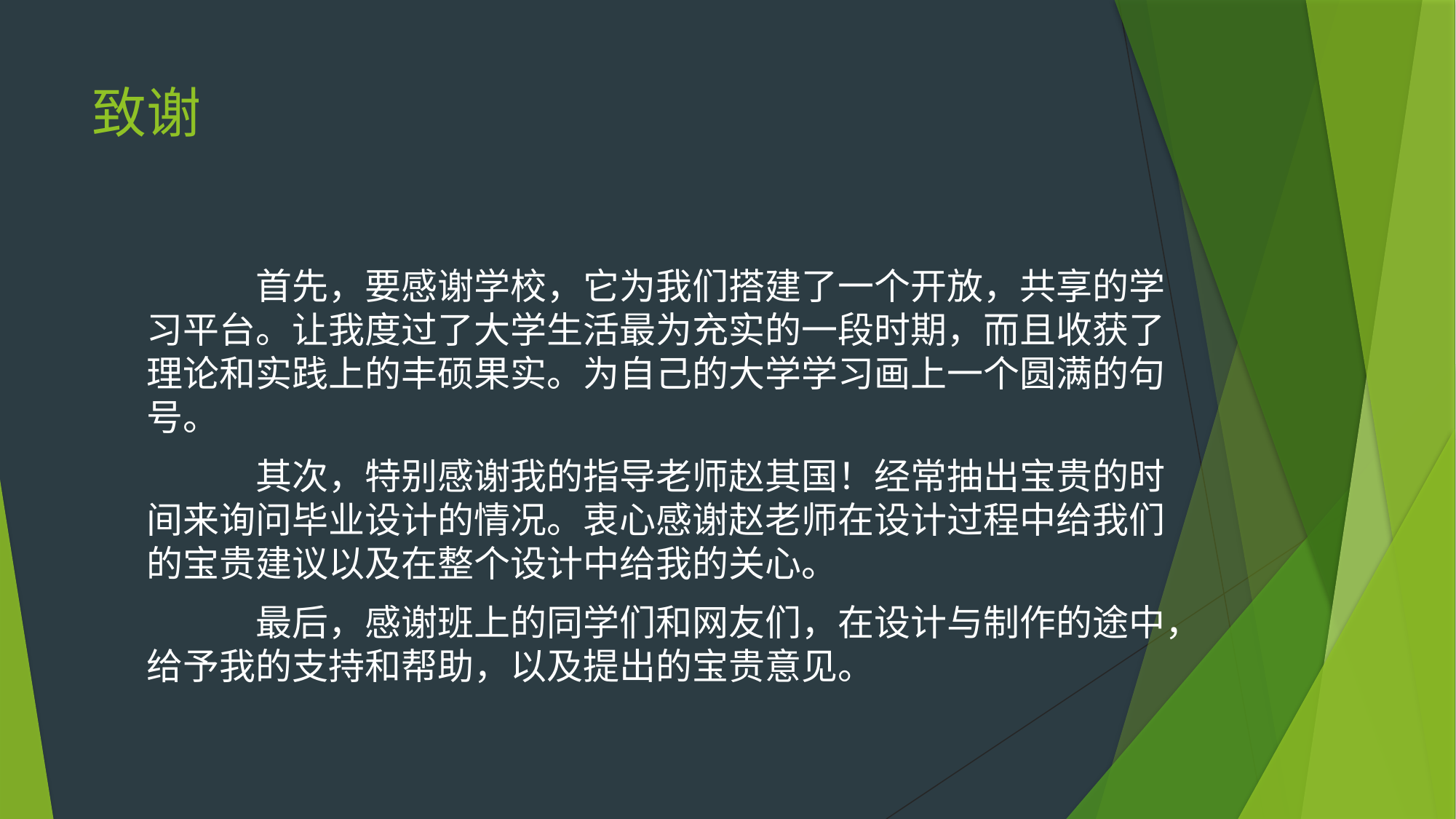

# 致谢
	首先，要感谢学校，它为我们搭建了一个开放，共享的学习平台。让我度过了大学生活最为充实的一段时期，而且收获了理论和实践上的丰硕果实。为自己的大学学习画上一个圆满的句号。
	其次，特别感谢我的指导老师赵其国！经常抽出宝贵的时间来询问毕业设计的情况。衷心感谢赵老师在设计过程中给我们的宝贵建议以及在整个设计中给我的关心。
	最后，感谢班上的同学们和网友们，在设计与制作的途中，给予我的支持和帮助，以及提出的宝贵意见。